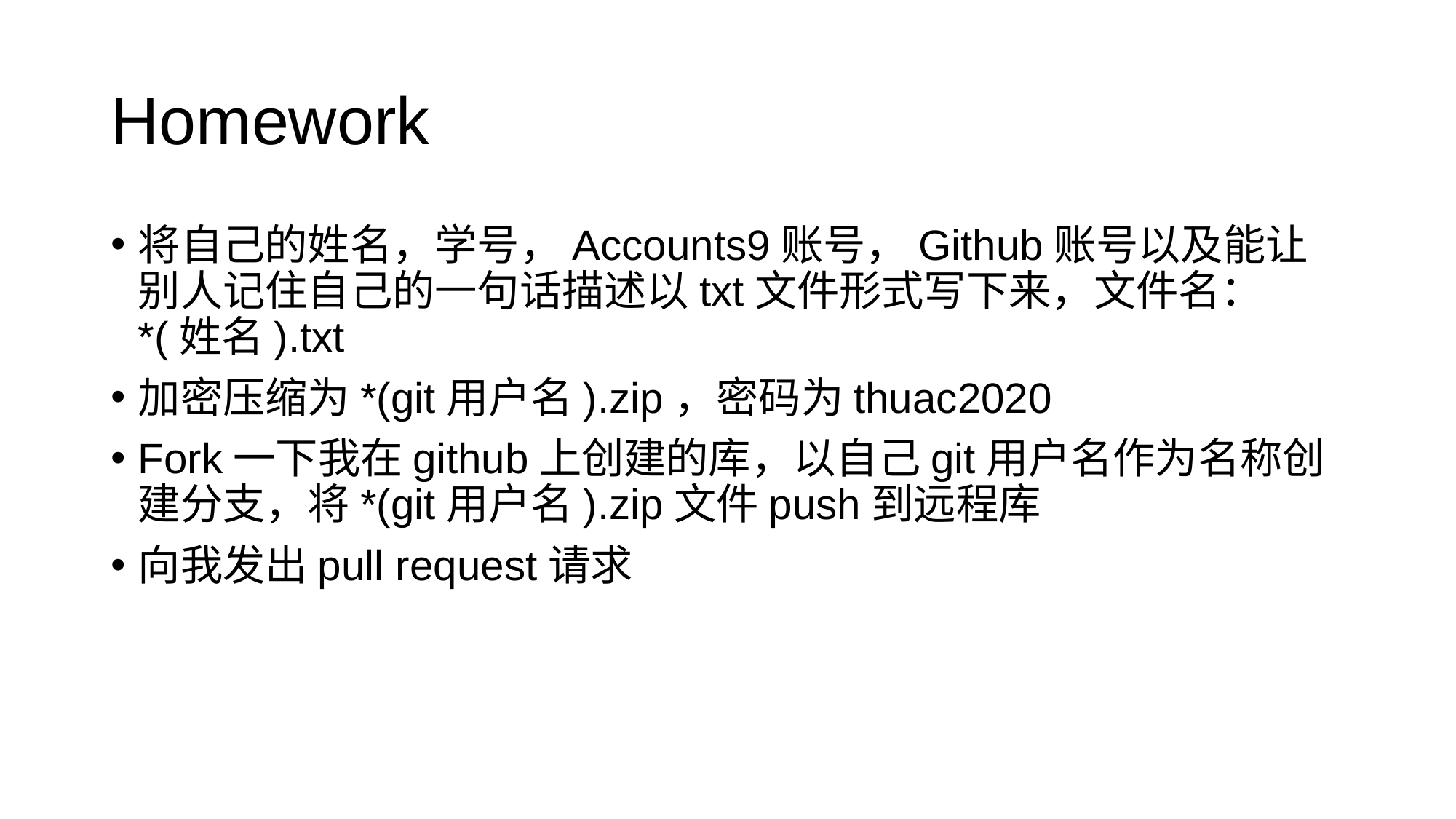

# Homework
将自己的姓名，学号，Accounts9账号，Github账号以及能让别人记住自己的一句话描述以txt文件形式写下来，文件名：*(姓名).txt
加密压缩为*(git用户名).zip，密码为thuac2020
Fork一下我在github上创建的库，以自己git用户名作为名称创建分支，将*(git用户名).zip文件push到远程库
向我发出pull request请求